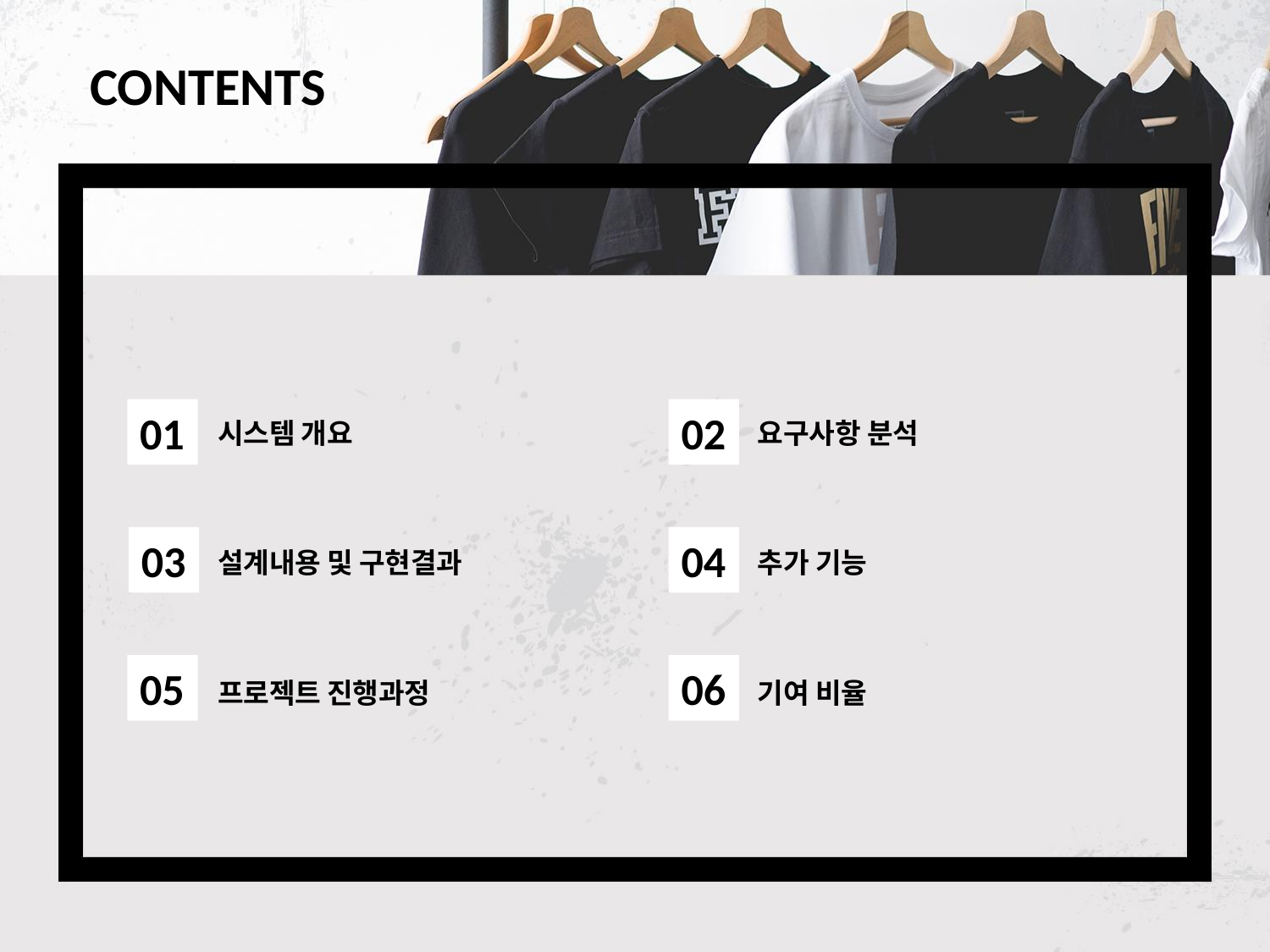

CONTENTS
01
시스템 개요
02
요구사항 분석
03
설계내용 및 구현결과
04
추가 기능
05
프로젝트 진행과정
06
기여 비율